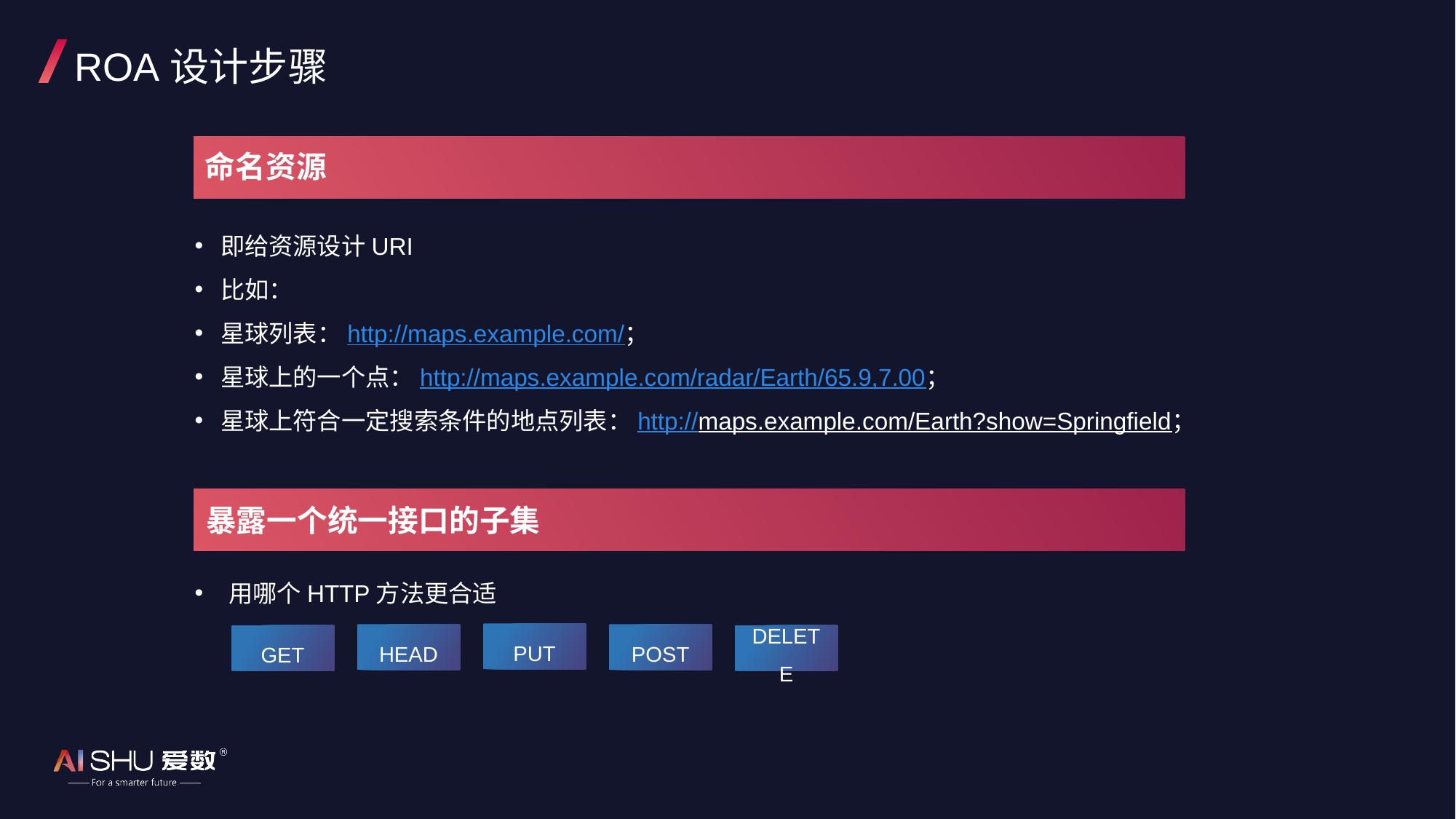

# ROA设计步骤

命名资源
即给资源设计URI
比如：
星球列表：http://maps.example.com/；
星球上的一个点：http://maps.example.com/radar/Earth/65.9,7.00；
星球上符合一定搜索条件的地点列表：http://maps.example.com/Earth?show=Springfield；

暴露一个统一接口的子集
用哪个HTTP方法更合适
PUT
POST
HEAD
DELETE
GET